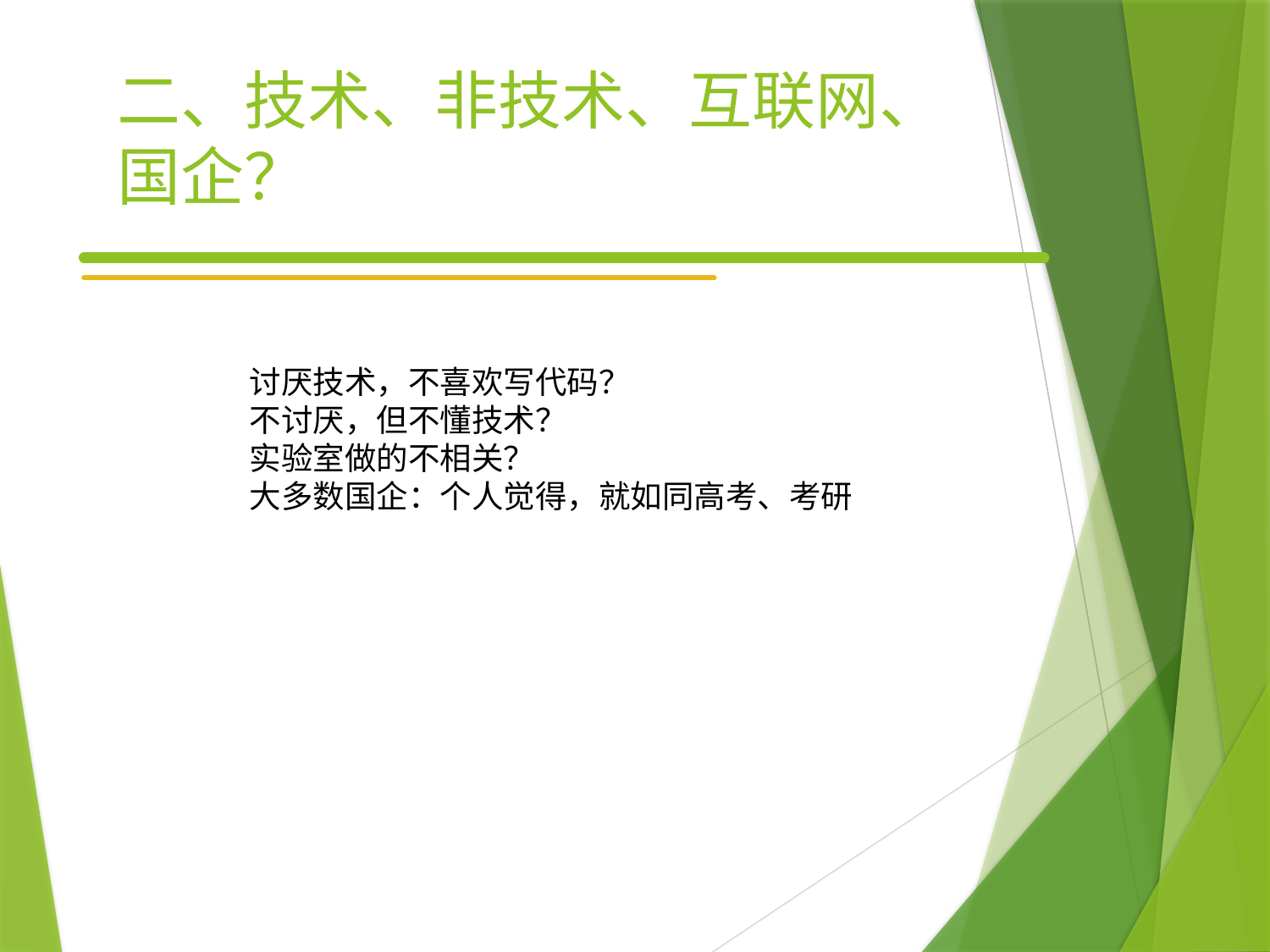

# 二、技术、非技术、互联网、国企？
讨厌技术，不喜欢写代码？
不讨厌，但不懂技术？
实验室做的不相关？
大多数国企：个人觉得，就如同高考、考研